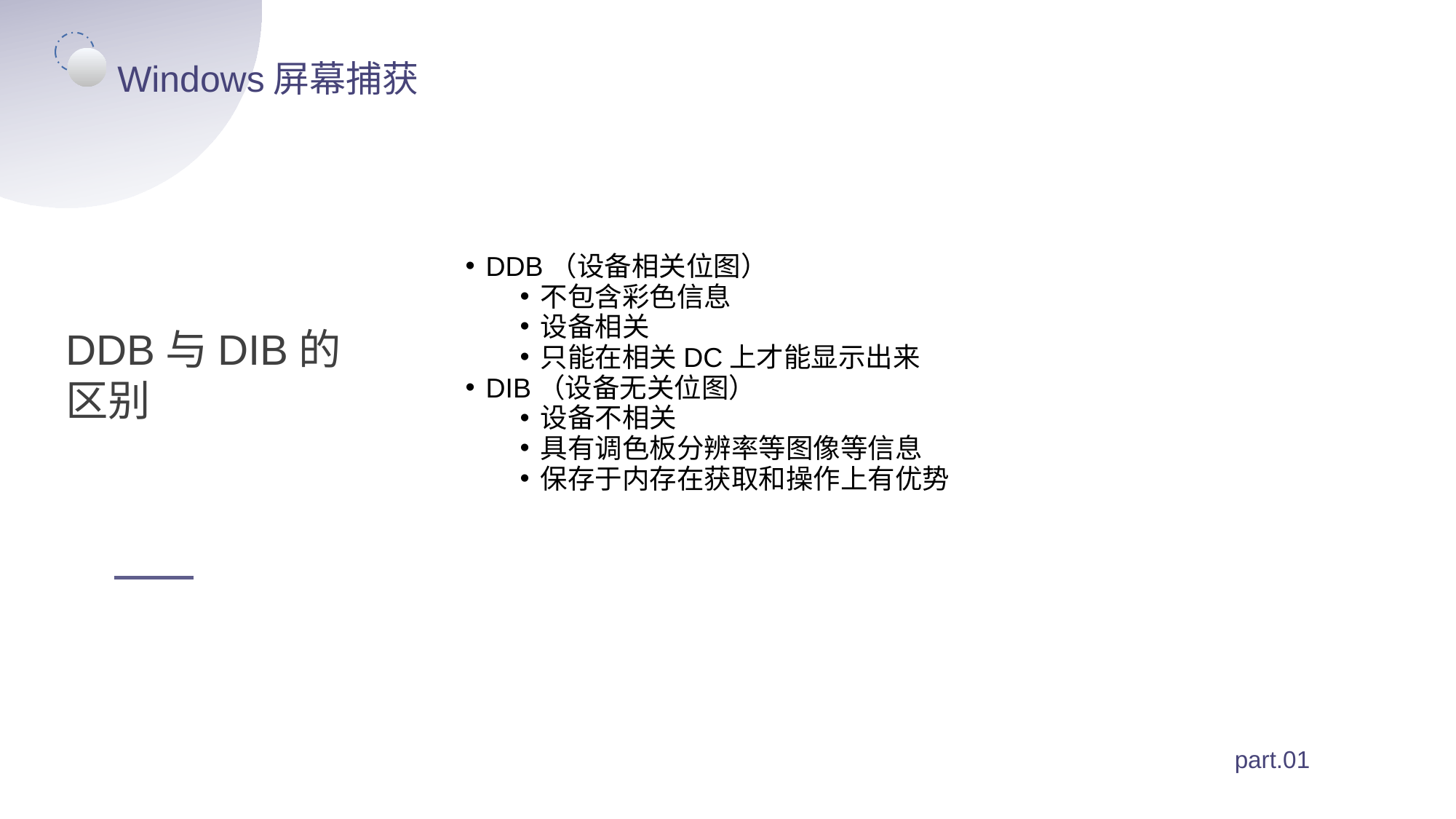

Windows屏幕捕获

DDB（设备相关位图）
不包含彩色信息
设备相关
只能在相关DC上才能显示出来
DIB（设备无关位图）
设备不相关
具有调色板分辨率等图像等信息
保存于内存在获取和操作上有优势
DDB与DIB的区别
part.01